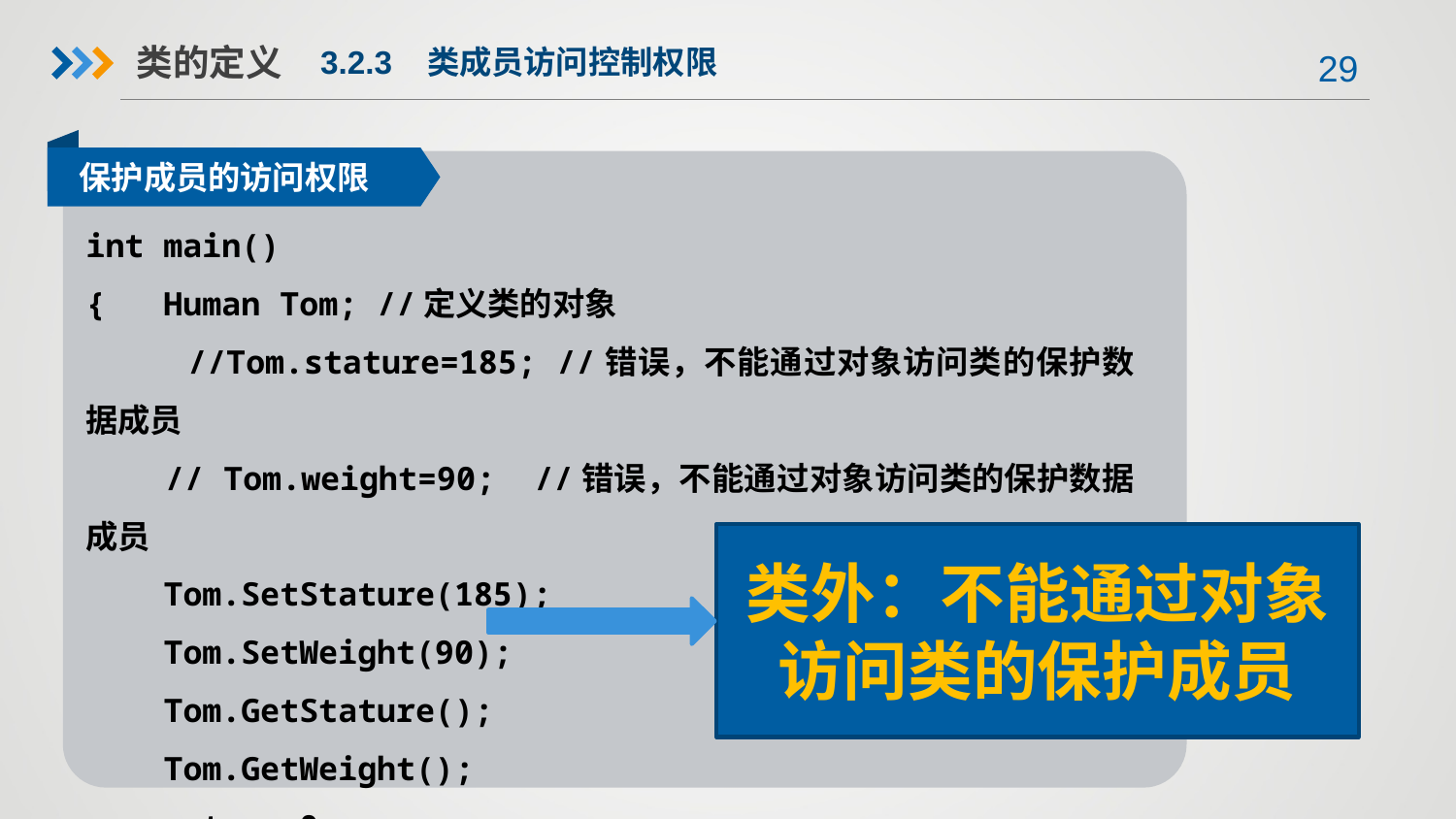

类的定义
3.2.3   类成员访问控制权限

保护成员的访问权限
int main()
{   Human Tom; //定义类的对象
     //Tom.stature=185; //错误，不能通过对象访问类的保护数据成员
    // Tom.weight=90;  //错误，不能通过对象访问类的保护数据成员
    Tom.SetStature(185);
    Tom.SetWeight(90);
    Tom.GetStature();
    Tom.GetWeight();
    return 0;
}
类外：不能通过对象访问类的保护成员